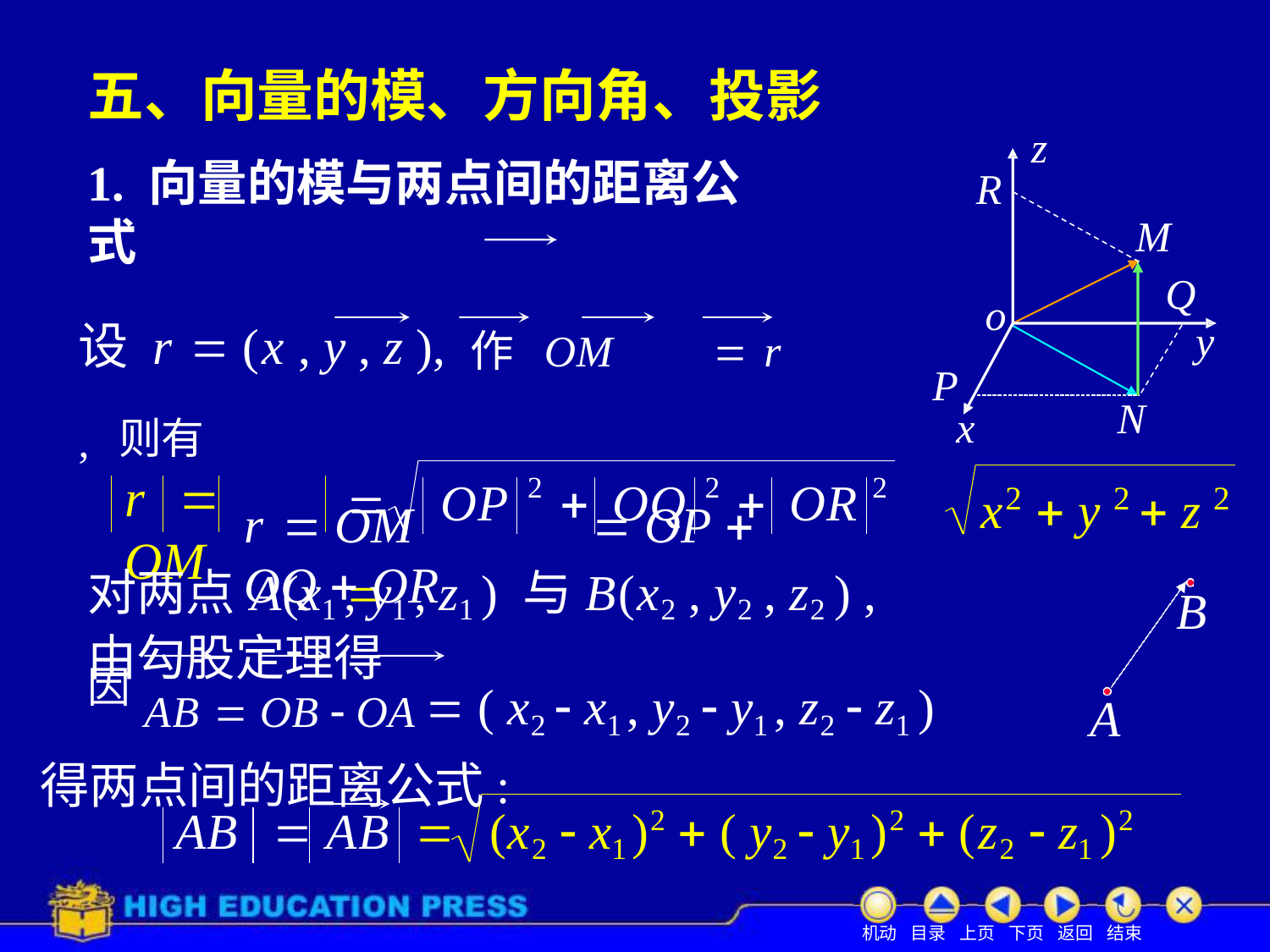

# 五、向量的模、方向角、投影
z
R
1. 向量的模与两点间的距离公式
设 r = (x , y , z ), 作OM	= r , 则有
r = OM	= OP + OQ + OR
由勾股定理得

M

Q
y
o

P
N
x2 + y 2 + z 2

x

r	= OM

=	OP 2 +	OQ 2 +	OR 2 =

对两点A(x1 , y1 , z1 ) 与B(x2 , y2 , z2 ) , 因
B

AB = OB − OA = ( x2 − x1 , y2 − y1 , z2 − z1 )
得两点间的距离公式:

A

AB	=	AB	=	(x2 − x1 )2 + ( y2 − y1 )2 + (z2 − z1 )2

机动 目录 上页 下页 返回 结束